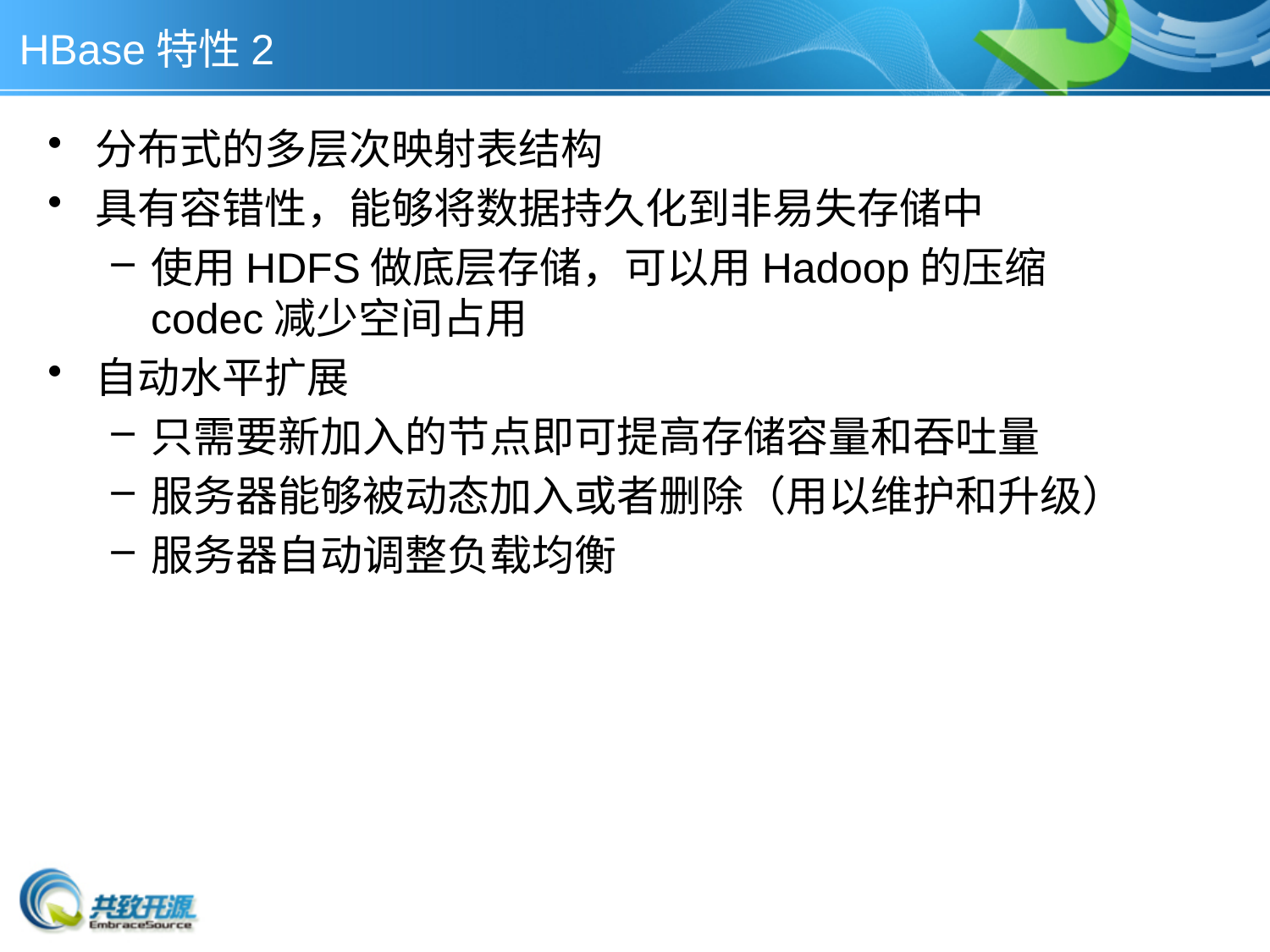

HBase特性2
分布式的多层次映射表结构
具有容错性，能够将数据持久化到非易失存储中
使用HDFS做底层存储，可以用Hadoop的压缩codec减少空间占用
自动水平扩展
只需要新加入的节点即可提高存储容量和吞吐量
服务器能够被动态加入或者删除（用以维护和升级）
服务器自动调整负载均衡